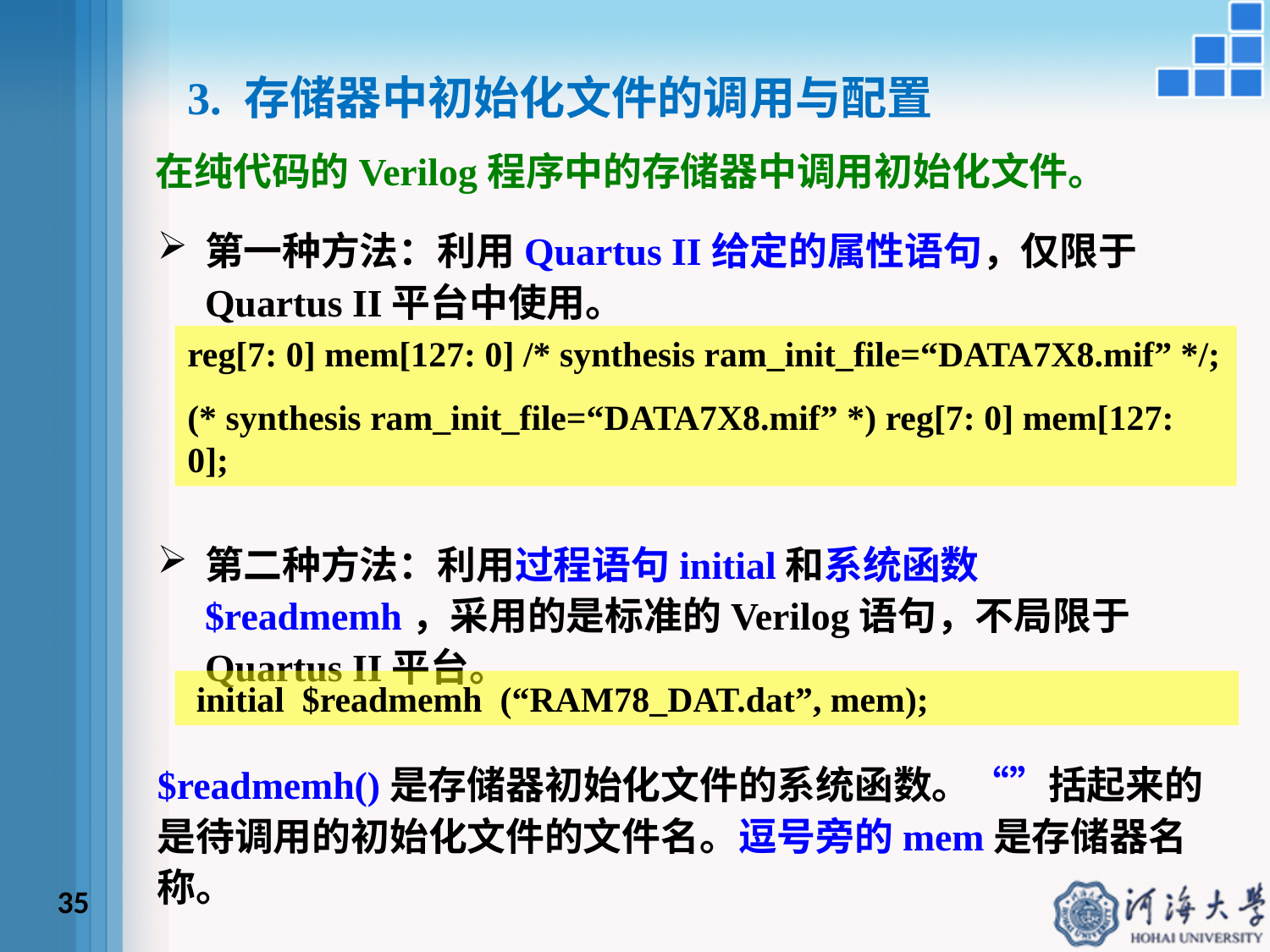

3. 存储器中初始化文件的调用与配置
在纯代码的Verilog程序中的存储器中调用初始化文件。
第一种方法：利用Quartus II给定的属性语句，仅限于Quartus II平台中使用。
reg[7: 0] mem[127: 0] /* synthesis ram_init_file=“DATA7X8.mif” */;
(* synthesis ram_init_file=“DATA7X8.mif” *) reg[7: 0] mem[127: 0];
第二种方法：利用过程语句initial和系统函数$readmemh，采用的是标准的Verilog语句，不局限于Quartus II平台。
 initial  $readmemh  (“RAM78_DAT.dat”, mem);
$readmemh()是存储器初始化文件的系统函数。“”括起来的是待调用的初始化文件的文件名。逗号旁的mem是存储器名称。
35